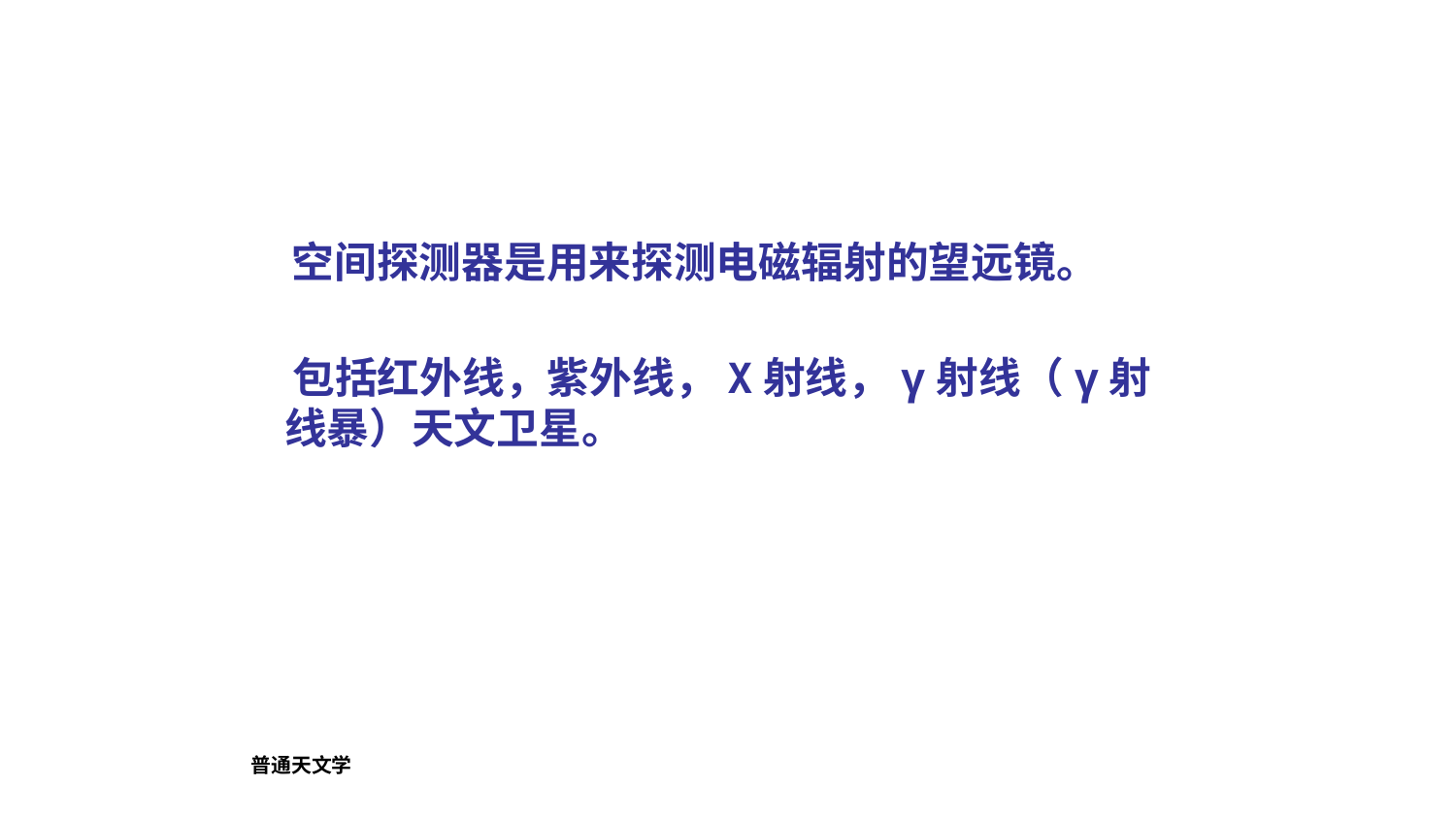

空间探测器是用来探测电磁辐射的望远镜。

    包括红外线，紫外线，X射线，γ射线（γ射线暴）天文卫星。

普通天文学